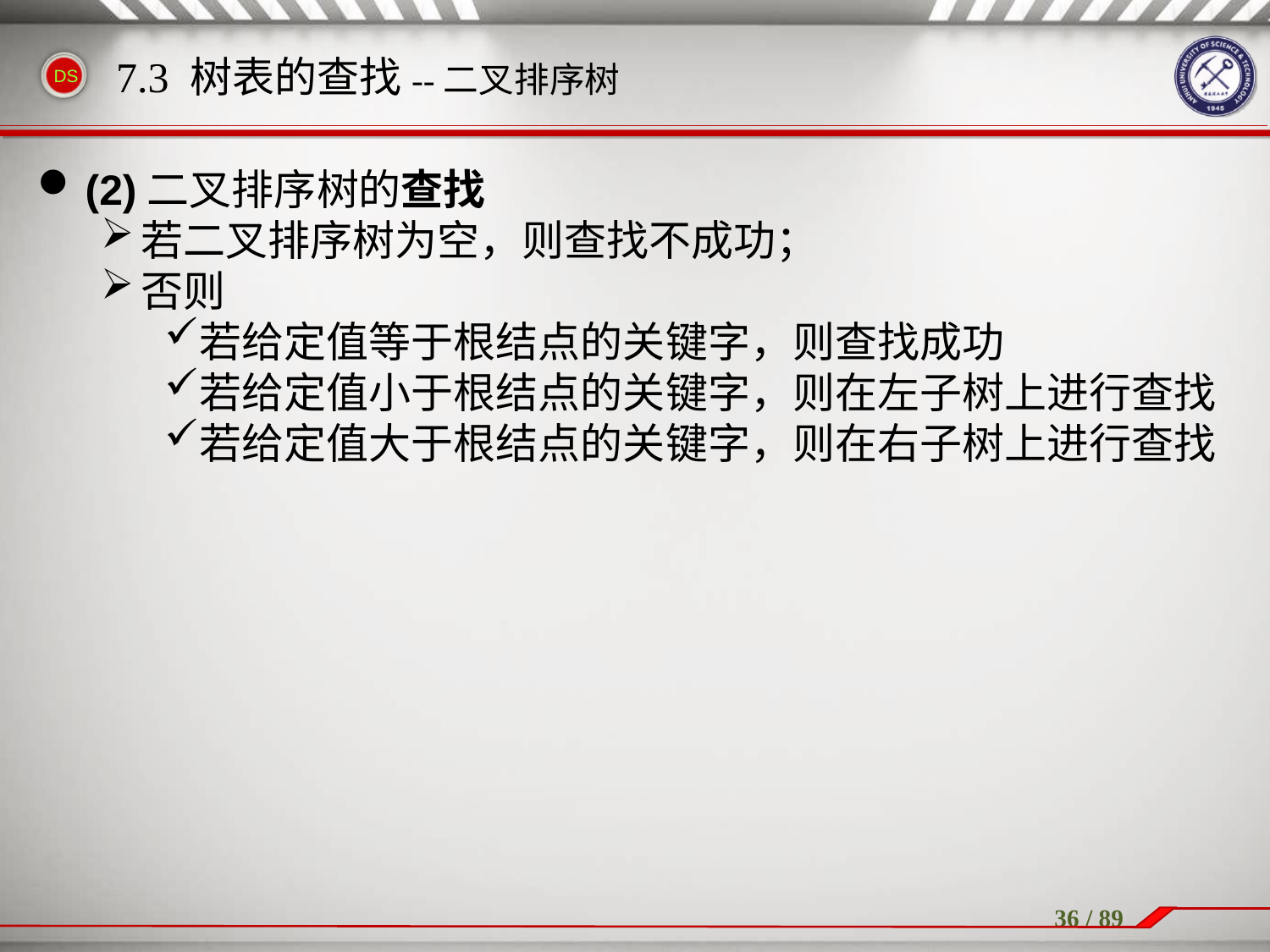

(2)二叉排序树的查找
若二叉排序树为空，则查找不成功；
否则
若给定值等于根结点的关键字，则查找成功
若给定值小于根结点的关键字，则在左子树上进行查找
若给定值大于根结点的关键字，则在右子树上进行查找
7.3 树表的查找--二叉排序树